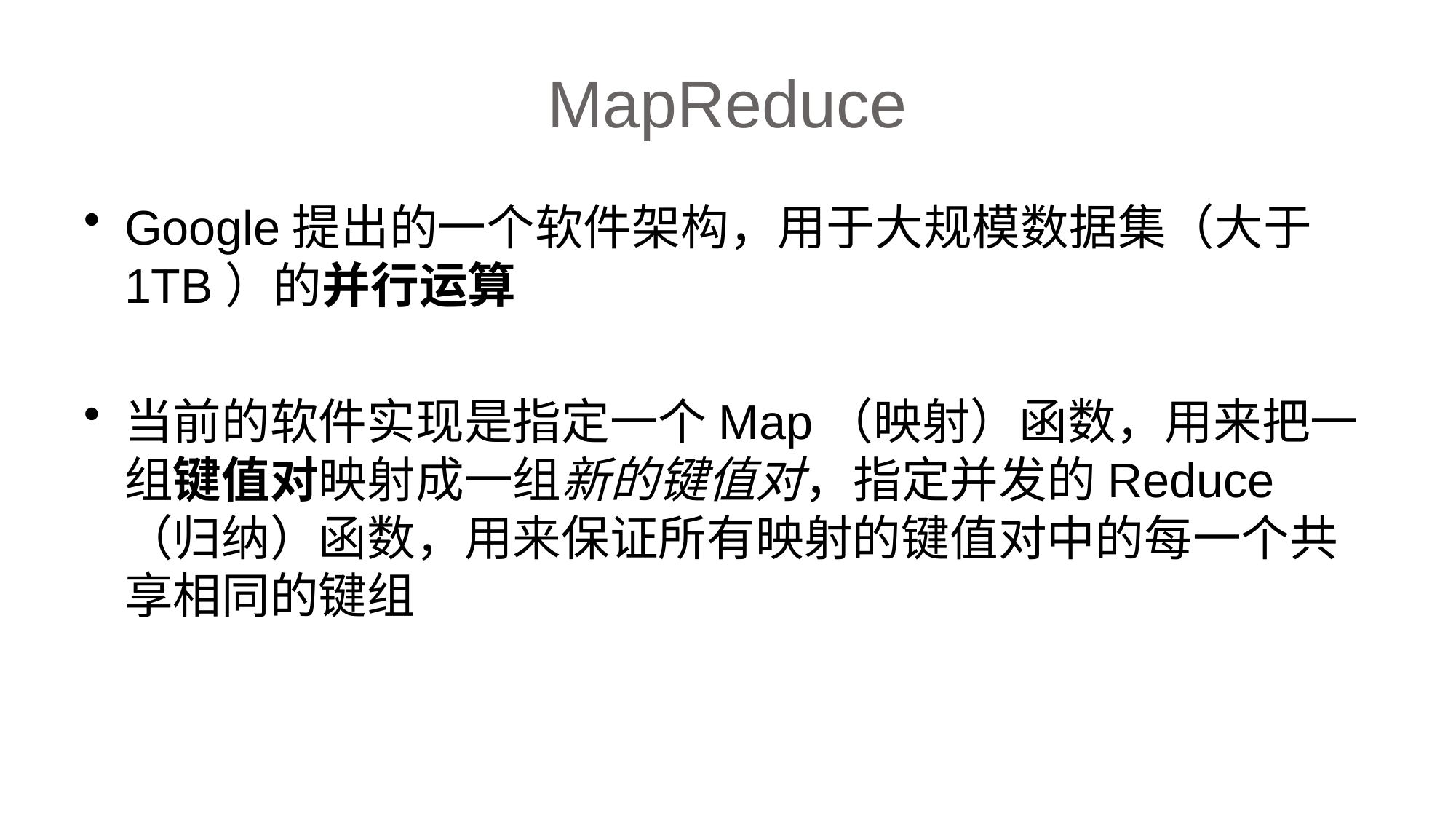

# MapReduce
Google提出的一个软件架构，用于大规模数据集（大于1TB）的并行运算

当前的软件实现是指定一个Map（映射）函数，用来把一组键值对映射成一组新的键值对，指定并发的Reduce（归纳）函数，用来保证所有映射的键值对中的每一个共享相同的键组